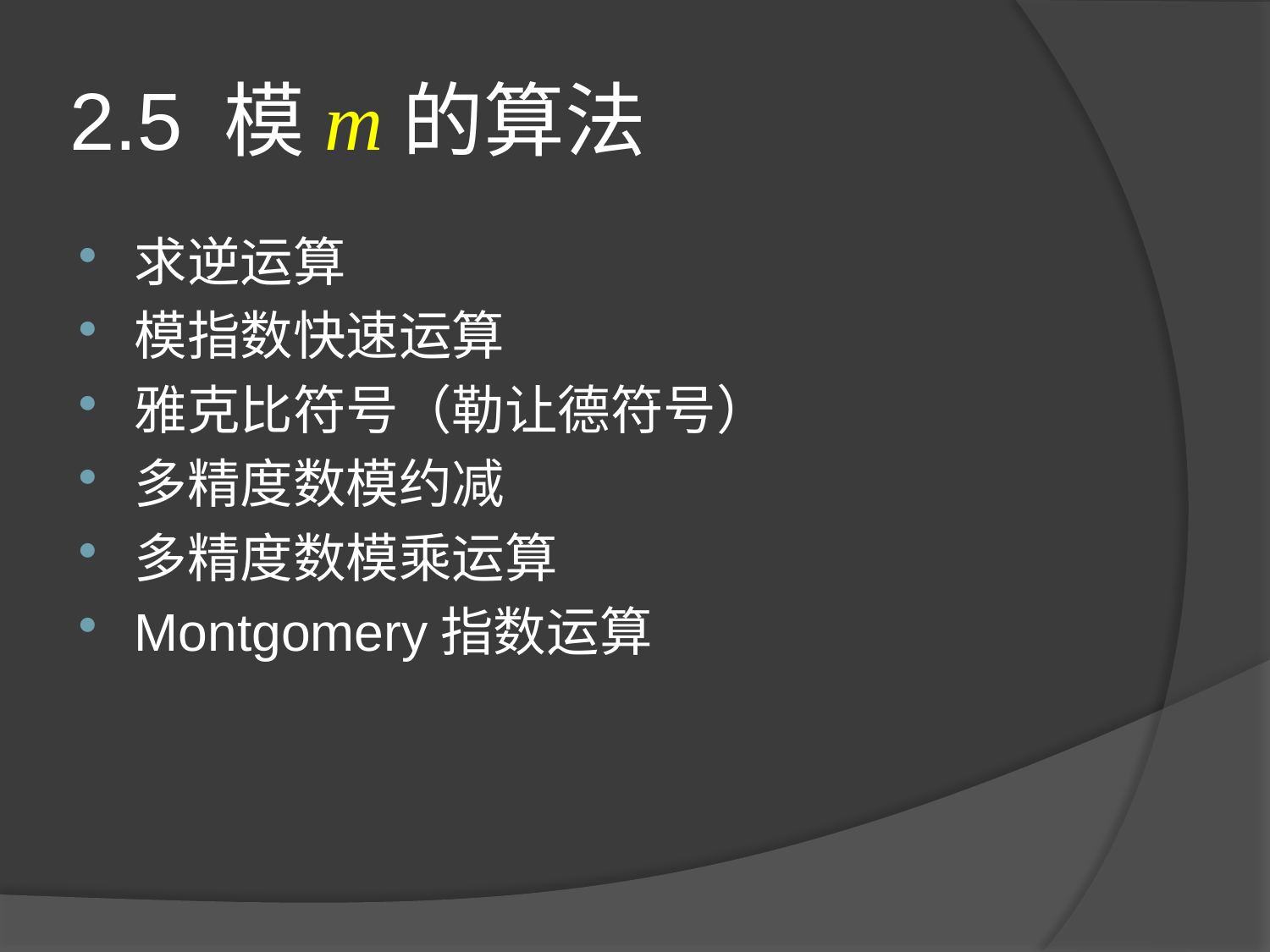

# 2.5 模m的算法
求逆运算
模指数快速运算
雅克比符号（勒让德符号）
多精度数模约减
多精度数模乘运算
Montgomery指数运算